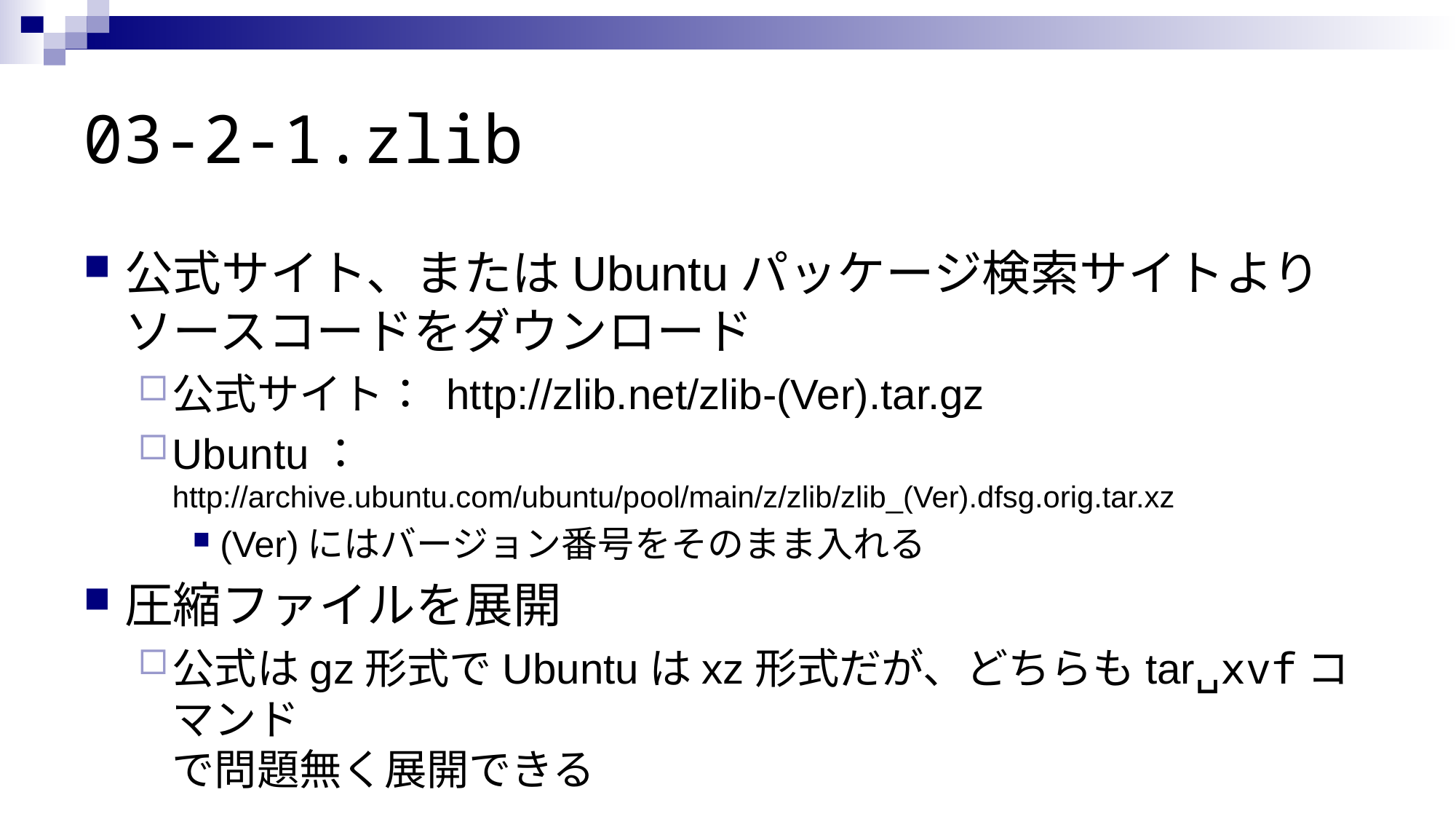

# 03-2-1.zlib
公式サイト、またはUbuntuパッケージ検索サイトよりソースコードをダウンロード
公式サイト： http://zlib.net/zlib-(Ver).tar.gz
Ubuntu：  http://archive.ubuntu.com/ubuntu/pool/main/z/zlib/zlib_(Ver).dfsg.orig.tar.xz
(Ver)にはバージョン番号をそのまま入れる
圧縮ファイルを展開
公式はgz形式でUbuntuはxz形式だが、どちらもtar␣xvfコマンド
で問題無く展開できる